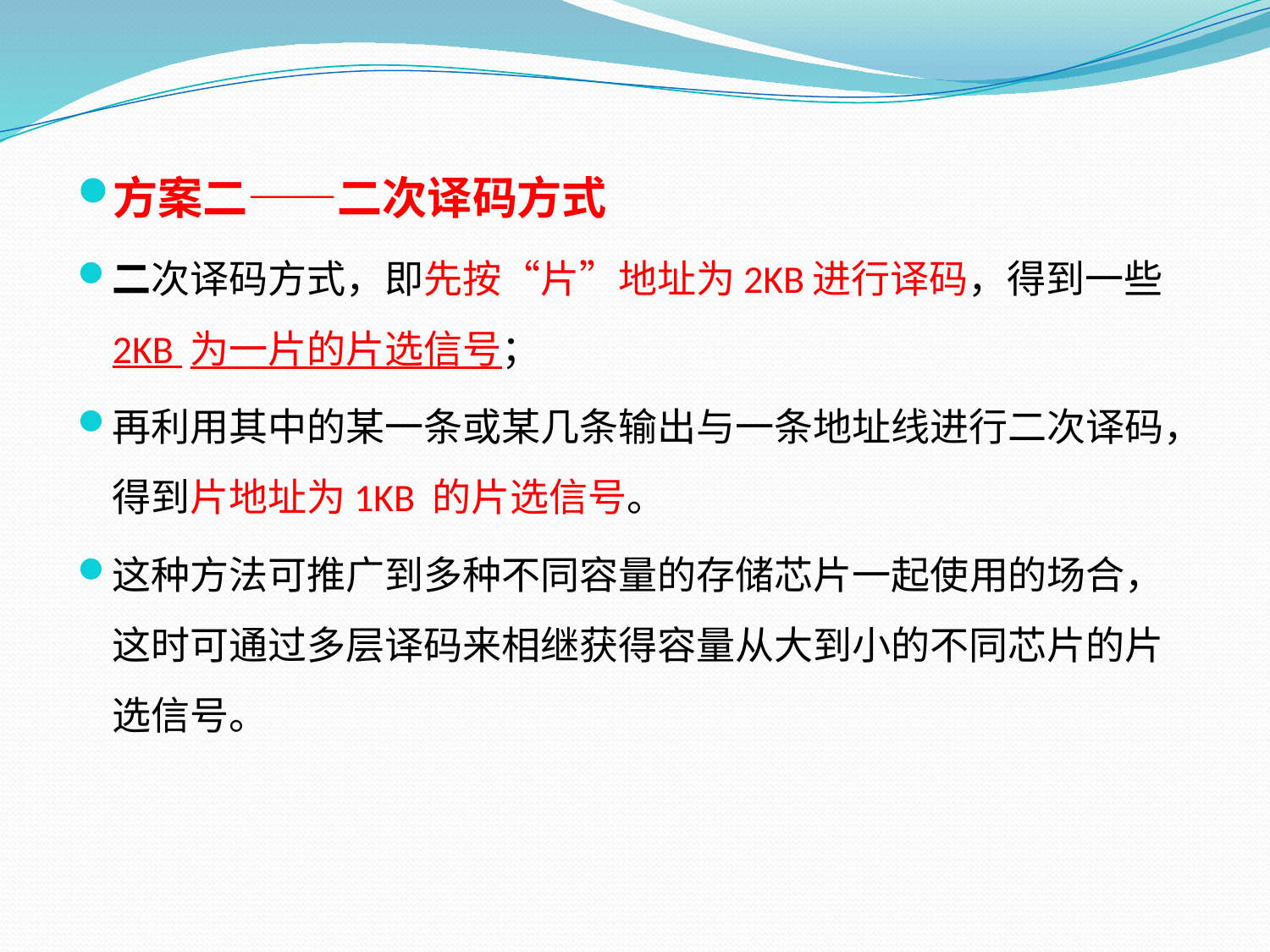

方案二——二次译码方式
二次译码方式，即先按“片”地址为2KB进行译码，得到一些2KB 为一片的片选信号；
再利用其中的某一条或某几条输出与一条地址线进行二次译码，得到片地址为1KB 的片选信号。
这种方法可推广到多种不同容量的存储芯片一起使用的场合，这时可通过多层译码来相继获得容量从大到小的不同芯片的片选信号。